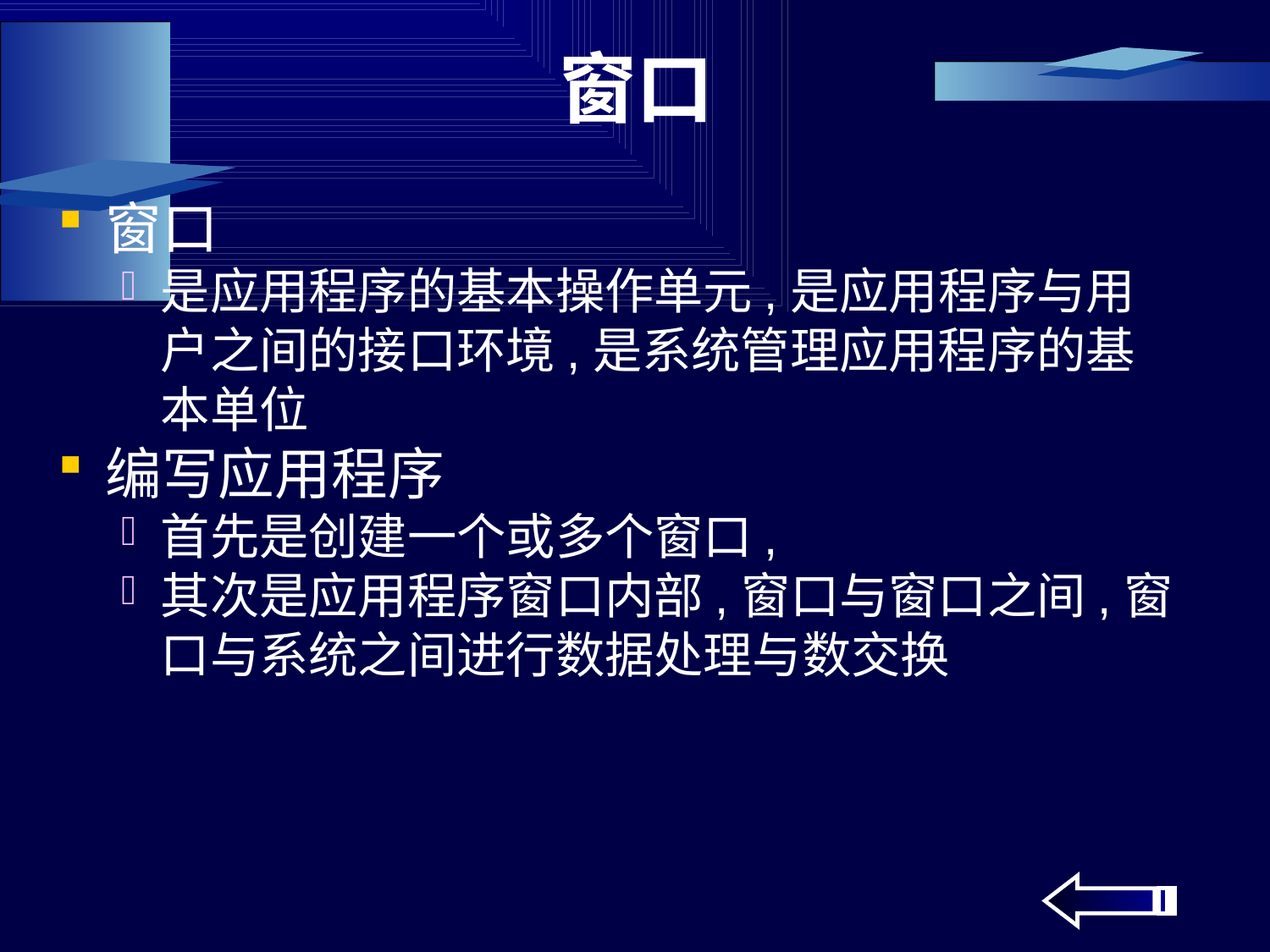

# 窗口
窗口
是应用程序的基本操作单元,是应用程序与用户之间的接口环境,是系统管理应用程序的基本单位
编写应用程序
首先是创建一个或多个窗口,
其次是应用程序窗口内部,窗口与窗口之间,窗口与系统之间进行数据处理与数交换